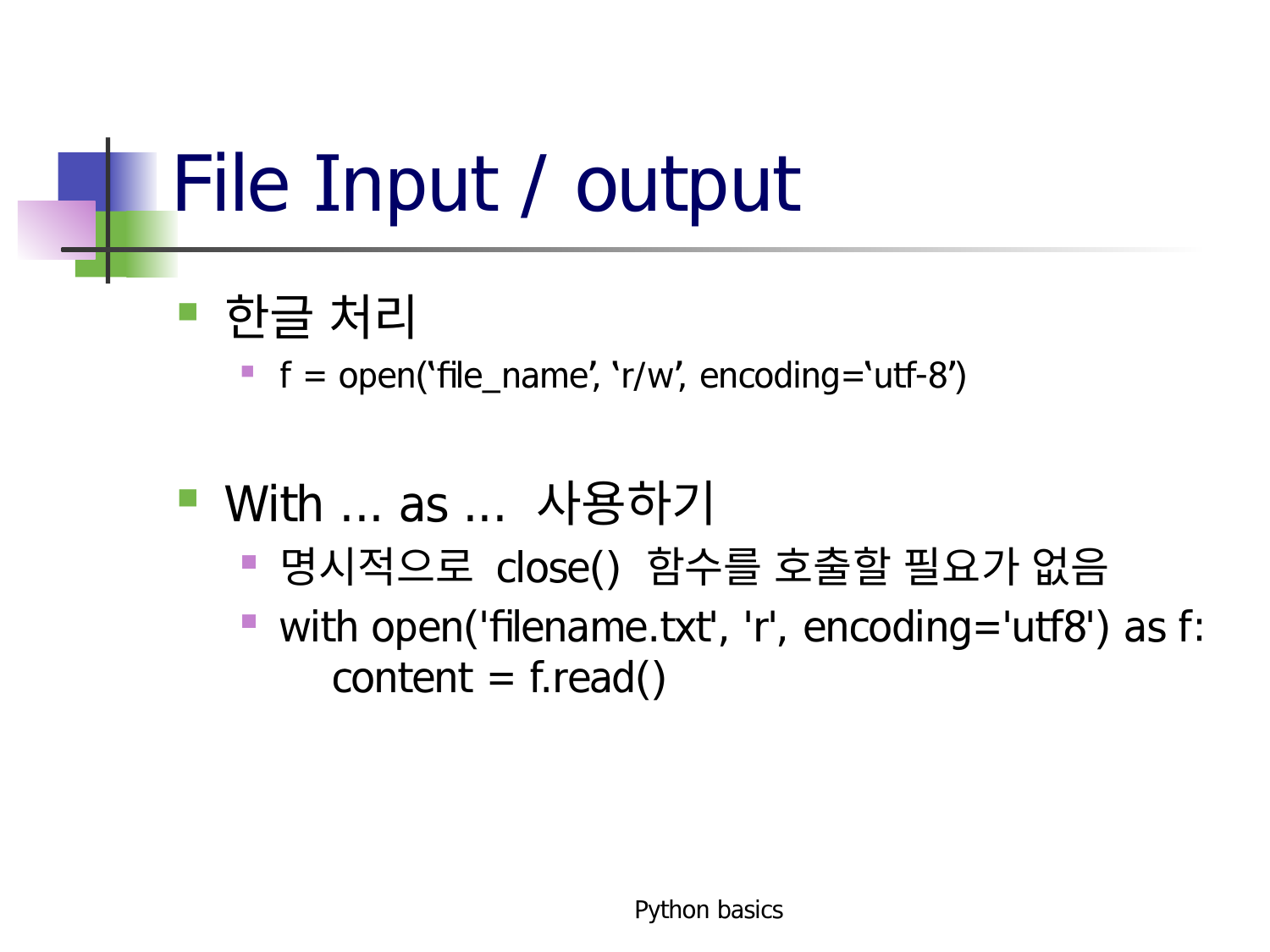

# File Input / output
한글 처리
f = open(‘file_name’, ‘r/w’, encoding=‘utf-8’)

With ... as ... 사용하기
명시적으로 close() 함수를 호출할 필요가 없음
with open('filename.txt', 'r', encoding='utf8') as f:
    content = f.read()

Python basics